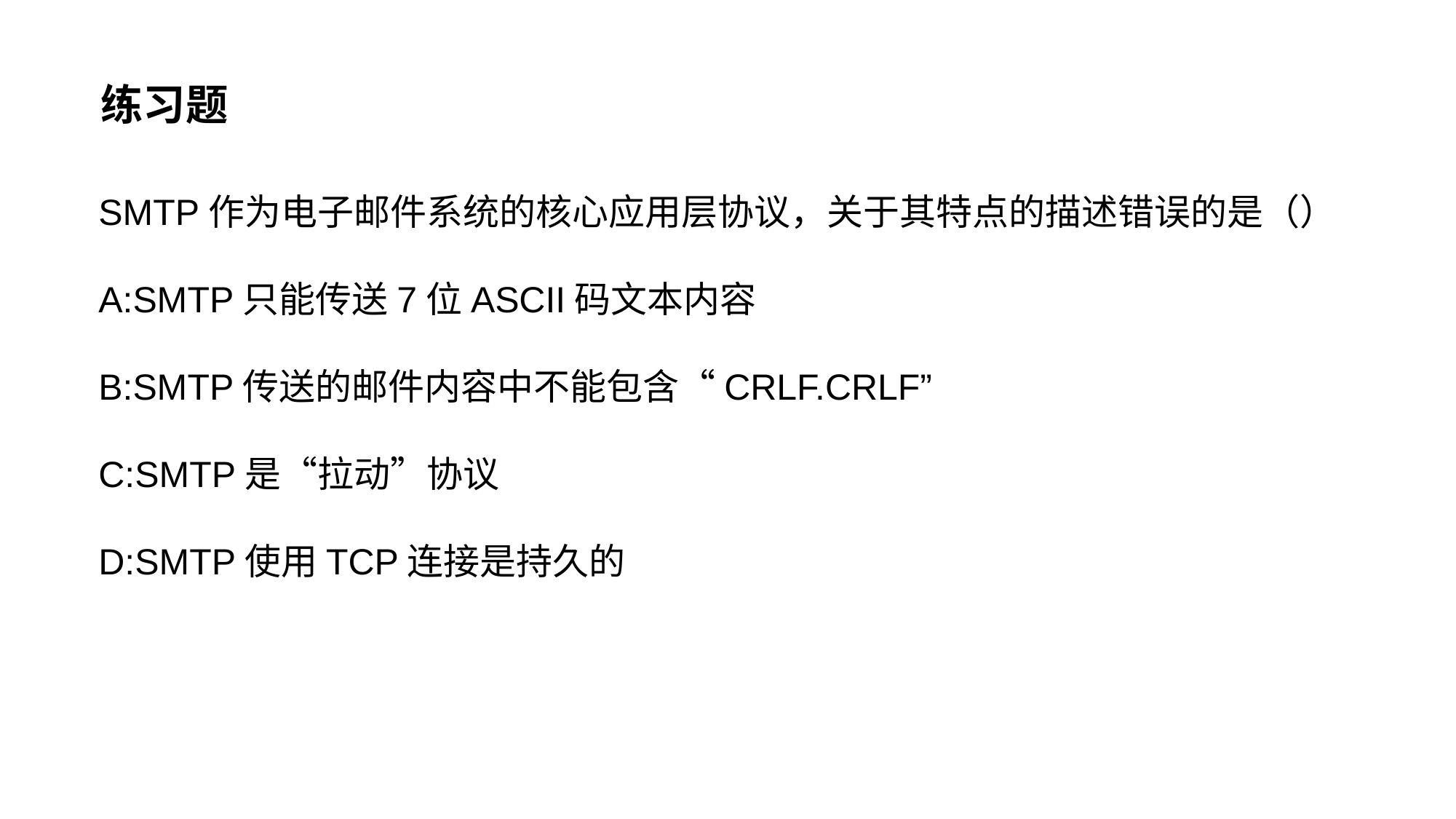

练习题
SMTP作为电子邮件系统的核心应用层协议，关于其特点的描述错误的是（）

A:SMTP只能传送7位ASCII码文本内容

B:SMTP传送的邮件内容中不能包含“CRLF.CRLF”

C:SMTP是“拉动”协议

D:SMTP使用TCP连接是持久的